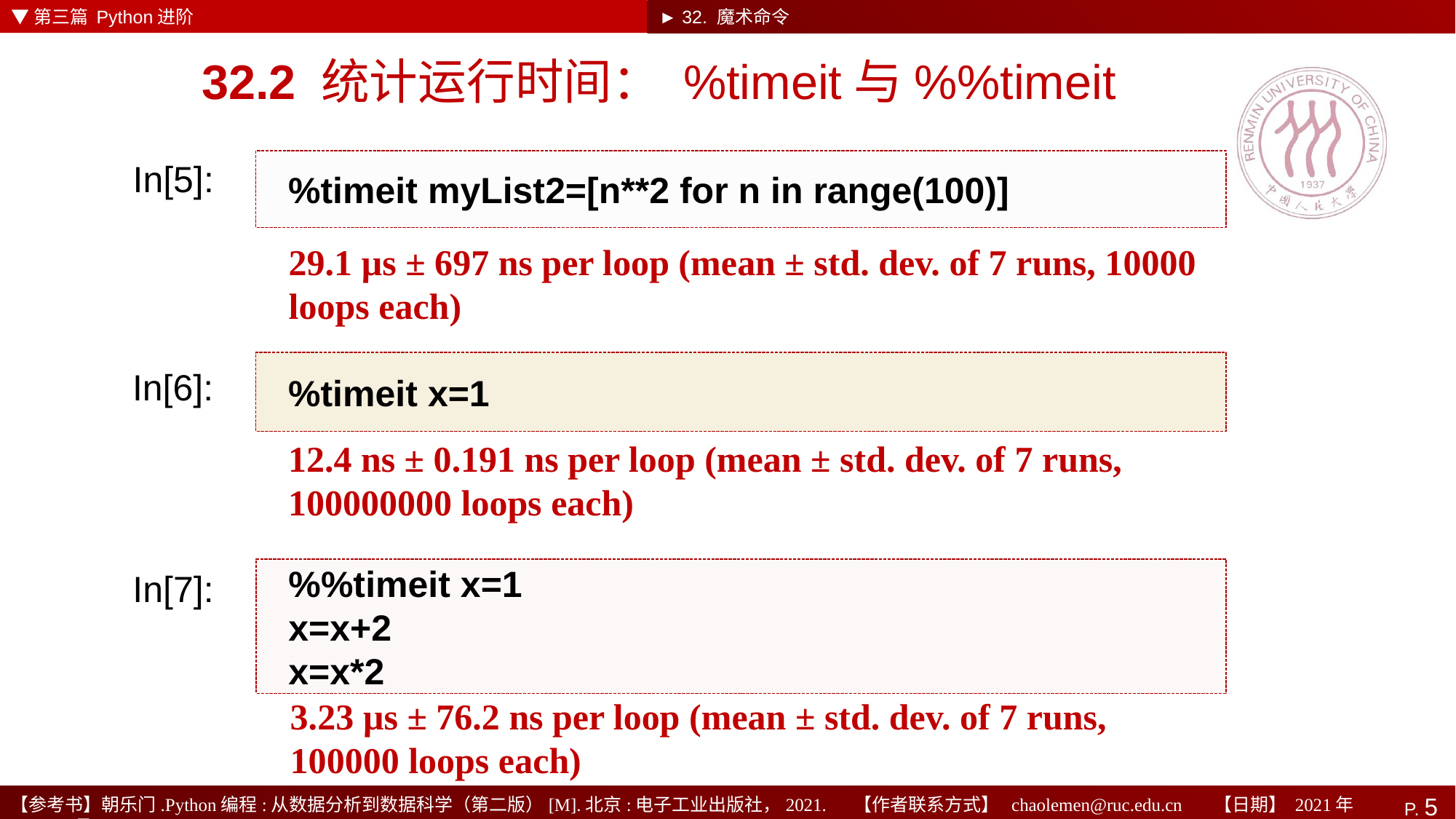

▼第三篇 Python进阶
► 32. 魔术命令
# 32.2 统计运行时间： %timeit与%%timeit
In[5]:
%timeit myList2=[n**2 for n in range(100)]
29.1 µs ± 697 ns per loop (mean ± std. dev. of 7 runs, 10000 loops each)

%timeit x=1
In[6]:

12.4 ns ± 0.191 ns per loop (mean ± std. dev. of 7 runs, 100000000 loops each)
%%timeit x=1
x=x+2
x=x*2
In[7]:
3.23 µs ± 76.2 ns per loop (mean ± std. dev. of 7 runs, 100000 loops each)